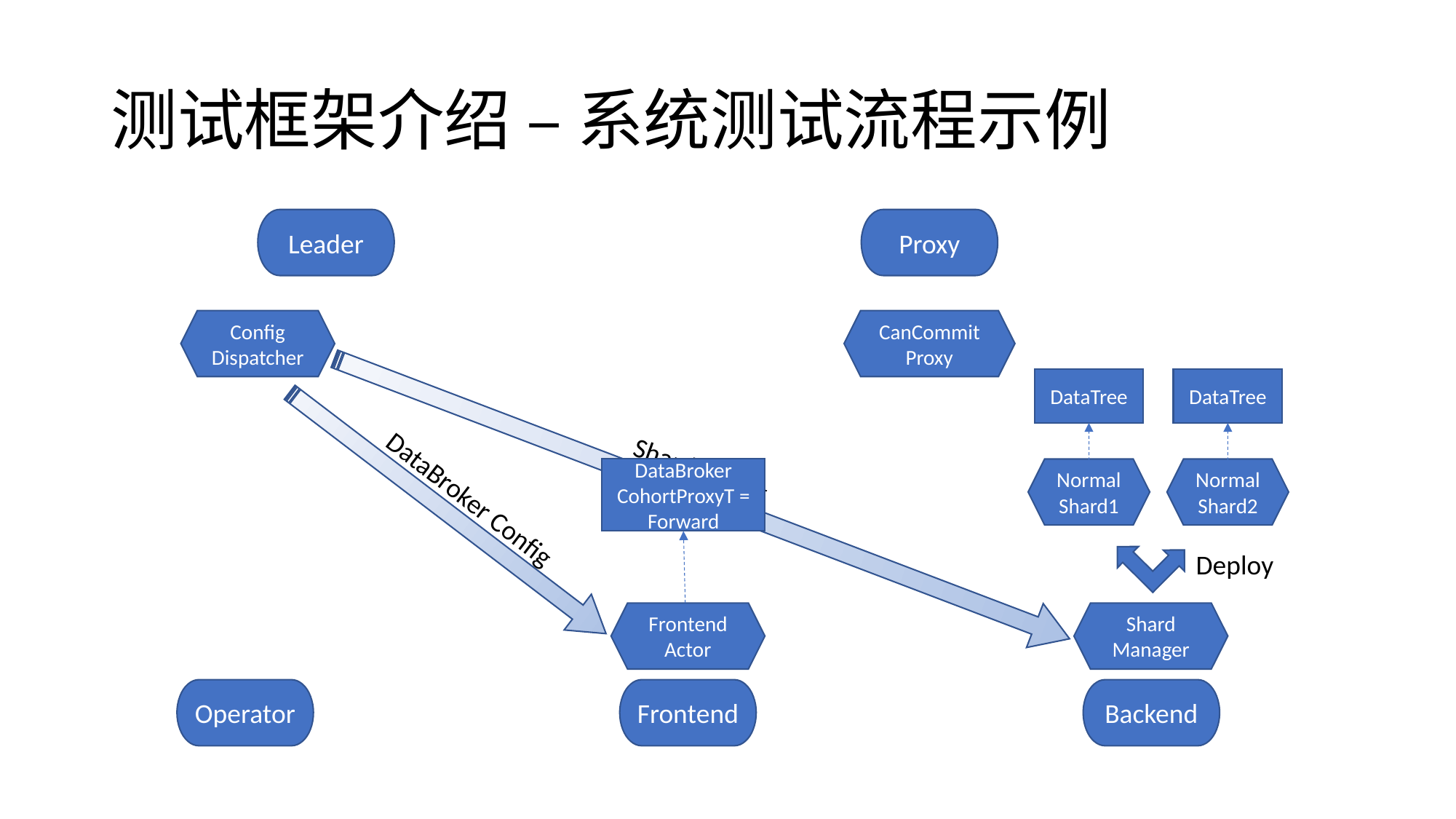

# 测试框架介绍 – 系统测试流程示例
Leader
Proxy
Config
Dispatcher
CanCommit
Proxy
DataTree
DataTree
Shard Config

DataBroker
CohortProxyT = Forward
NormalShard1
NormalShard2
DataBroker Config

Deploy
Frontend
Actor
Shard
Manager
Operator
Frontend
Backend